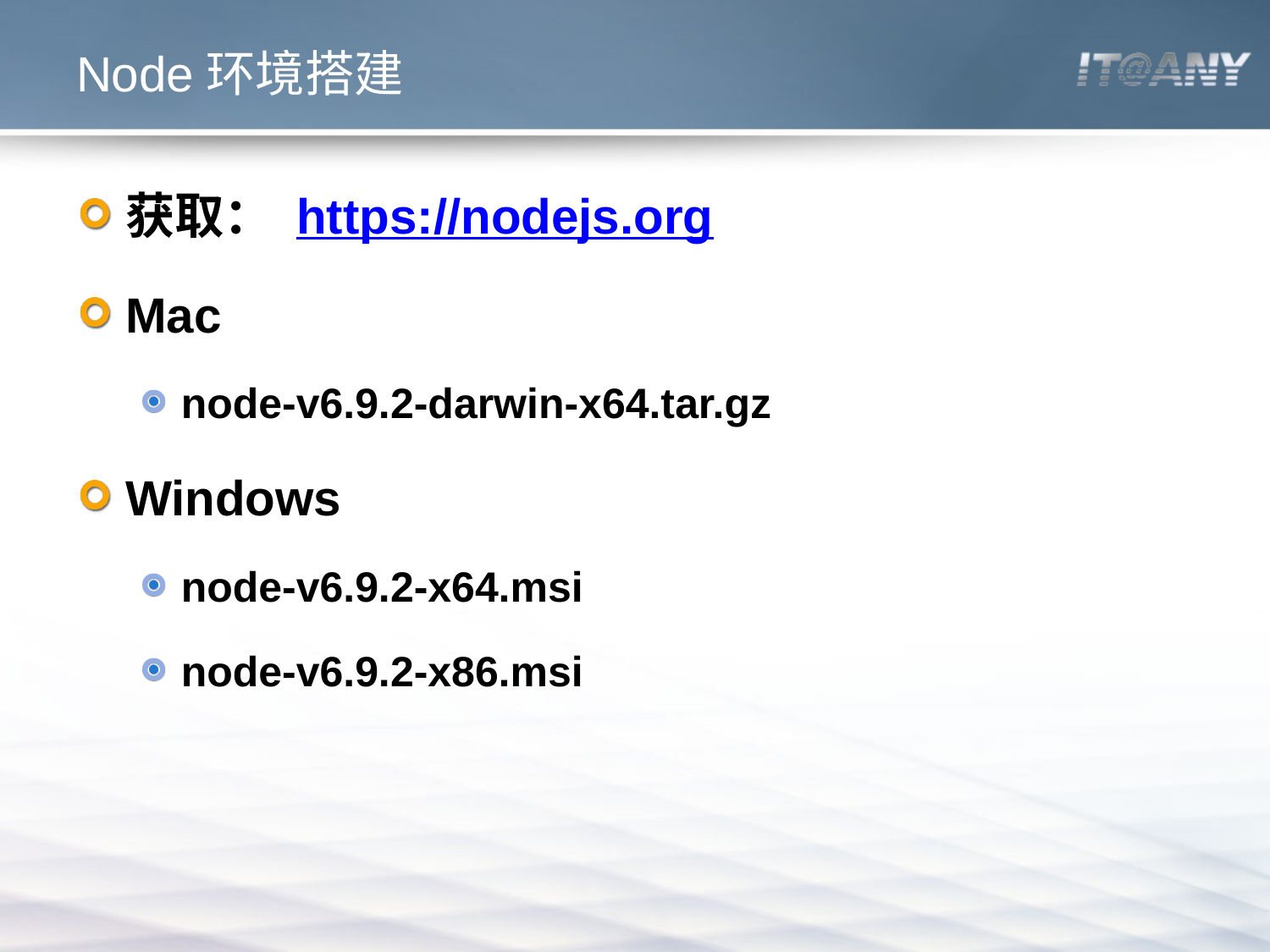

# Node环境搭建
获取： https://nodejs.org
Mac
node-v6.9.2-darwin-x64.tar.gz
Windows
node-v6.9.2-x64.msi
node-v6.9.2-x86.msi